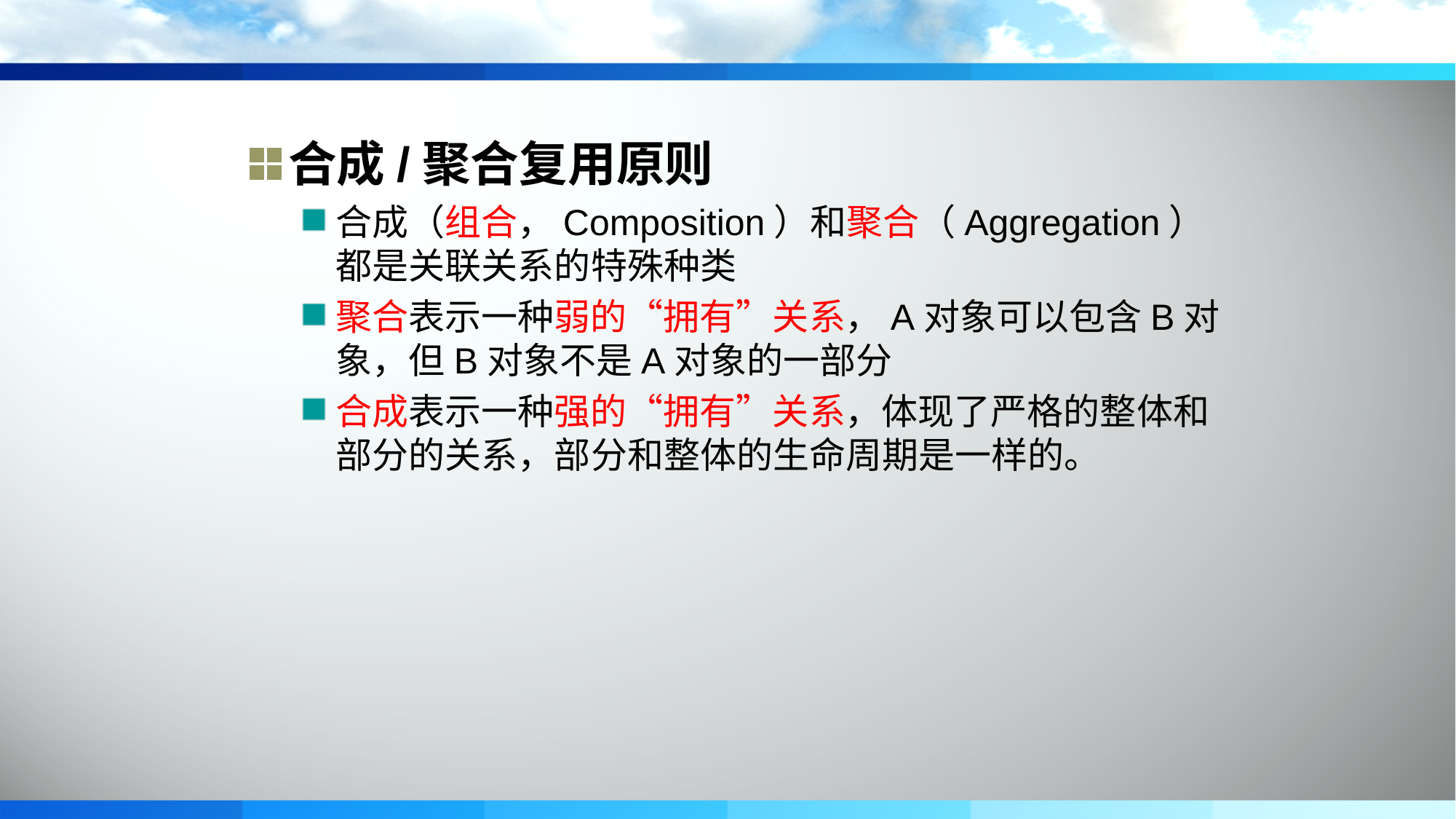

合成/聚合复用原则
合成（组合，Composition）和聚合（Aggregation）都是关联关系的特殊种类
聚合表示一种弱的“拥有”关系，A对象可以包含B对象，但B对象不是A对象的一部分
合成表示一种强的“拥有”关系，体现了严格的整体和部分的关系，部分和整体的生命周期是一样的。